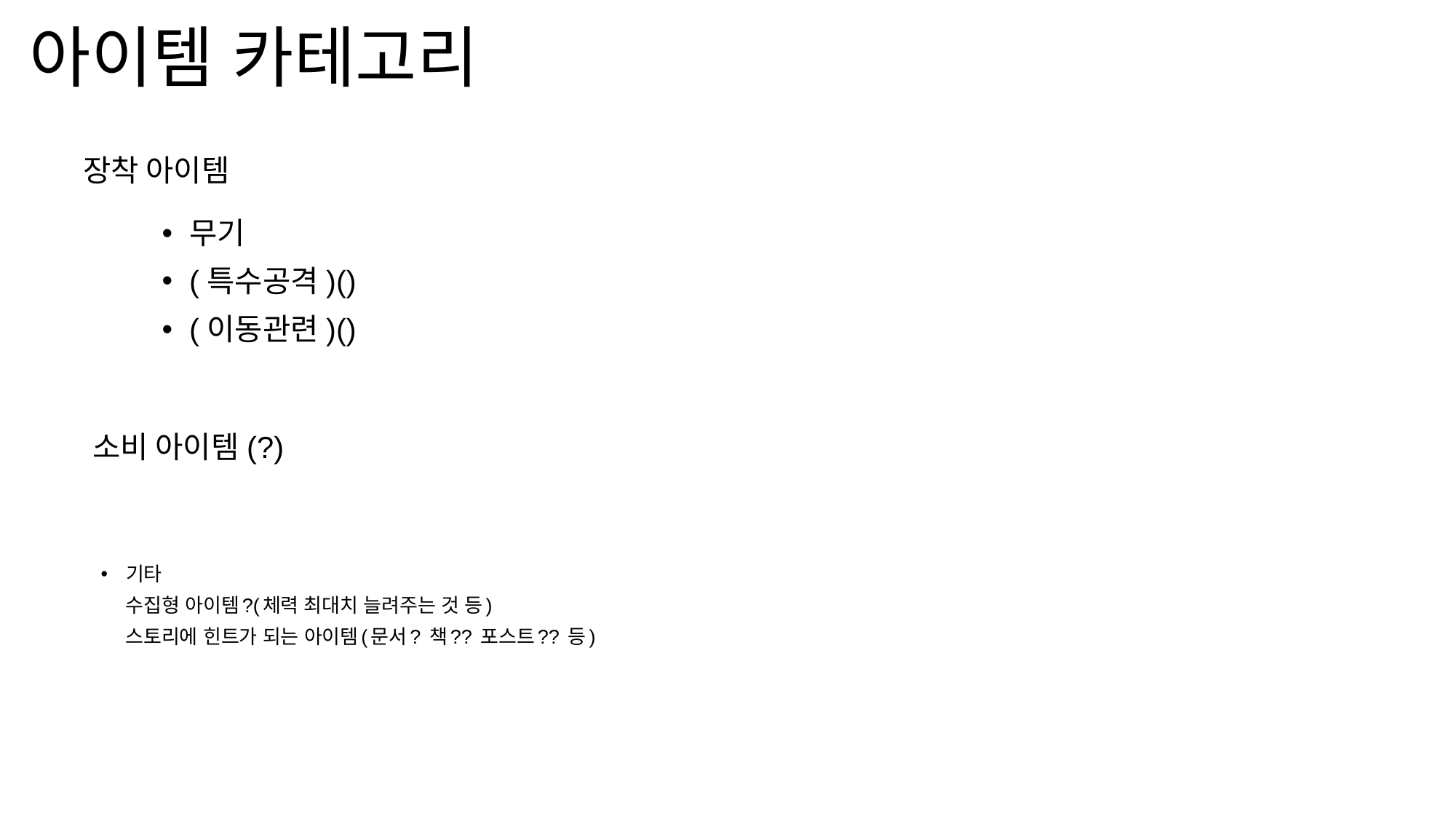

# 아이템 카테고리
장착 아이템
무기
(특수공격)()
(이동관련)()
소비 아이템(?)
기타
    수집형 아이템?(체력 최대치 늘려주는 것 등)
    스토리에 힌트가 되는 아이템(문서? 책?? 포스트?? 등)
습득
게임시작 후 튜토리얼 과정에서 얻음

공격

1타 횡베기 (연속공격 없음)
(시스템 기본이 3타인데 시스템적으로 1타짜리 따로 구현 안하고 AttackInterval과 AttackComboInterval를 같은 수치로 설정하면 1타짜리 무기처럼 구현 될거라 생각됨           _ 세부사항 시스템 기획 문서 참조)

특수공격
없음